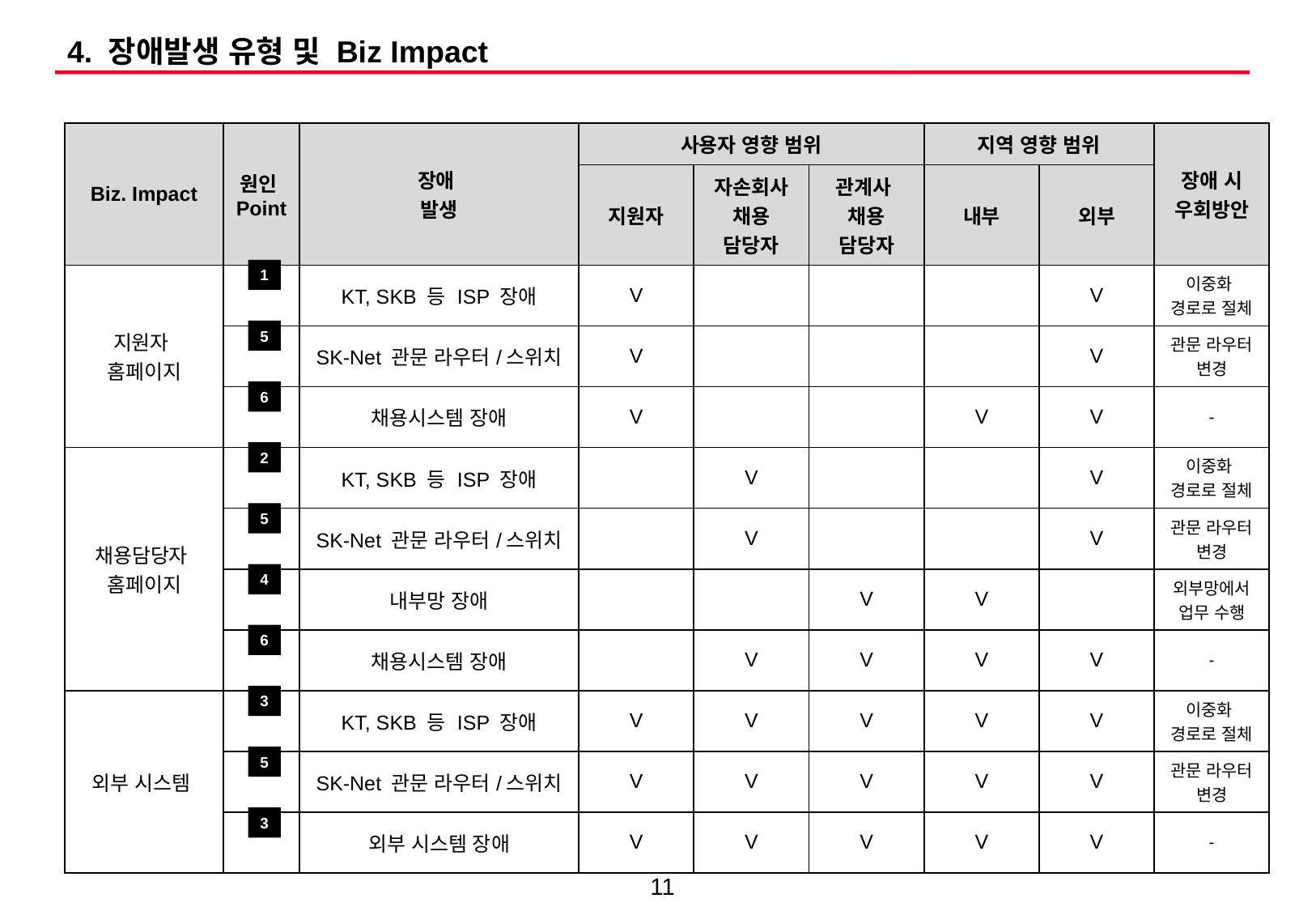

# 4. 장애발생 유형 및 Biz Impact
| Biz. Impact | 원인Point | 장애 발생 | 사용자 영향 범위 |  |  | 지역 영향 범위 |  | 장애 시 우회방안 |
| --- | --- | --- | --- | --- | --- | --- | --- | --- |
|  |  |  | 지원자 | 자손회사 채용 담당자 | 관계사 채용 담당자 | 내부 | 외부 |  |
| 지원자 홈페이지 |  | KT, SKB 등 ISP 장애 | V |  |  |  | V | 이중화 경로로 절체 |
|  |  | SK-Net 관문 라우터/스위치 | V |  |  |  | V | 관문 라우터 변경 |
|  |  | 채용시스템 장애 | V |  |  | V | V | - |
| 채용담당자 홈페이지 |  | KT, SKB 등 ISP 장애 |  | V |  |  | V | 이중화 경로로 절체 |
|  |  | SK-Net 관문 라우터/스위치 |  | V |  |  | V | 관문 라우터 변경 |
|  |  | 내부망 장애 |  |  | V | V |  | 외부망에서 업무 수행 |
|  |  | 채용시스템 장애 |  | V | V | V | V | - |
| 외부 시스템 |  | KT, SKB 등 ISP 장애 | V | V | V | V | V | 이중화 경로로 절체 |
|  |  | SK-Net 관문 라우터/스위치 | V | V | V | V | V | 관문 라우터 변경 |
|  |  | 외부 시스템 장애 | V | V | V | V | V | - |
1
5
6
2
5
4
6
3
5
3